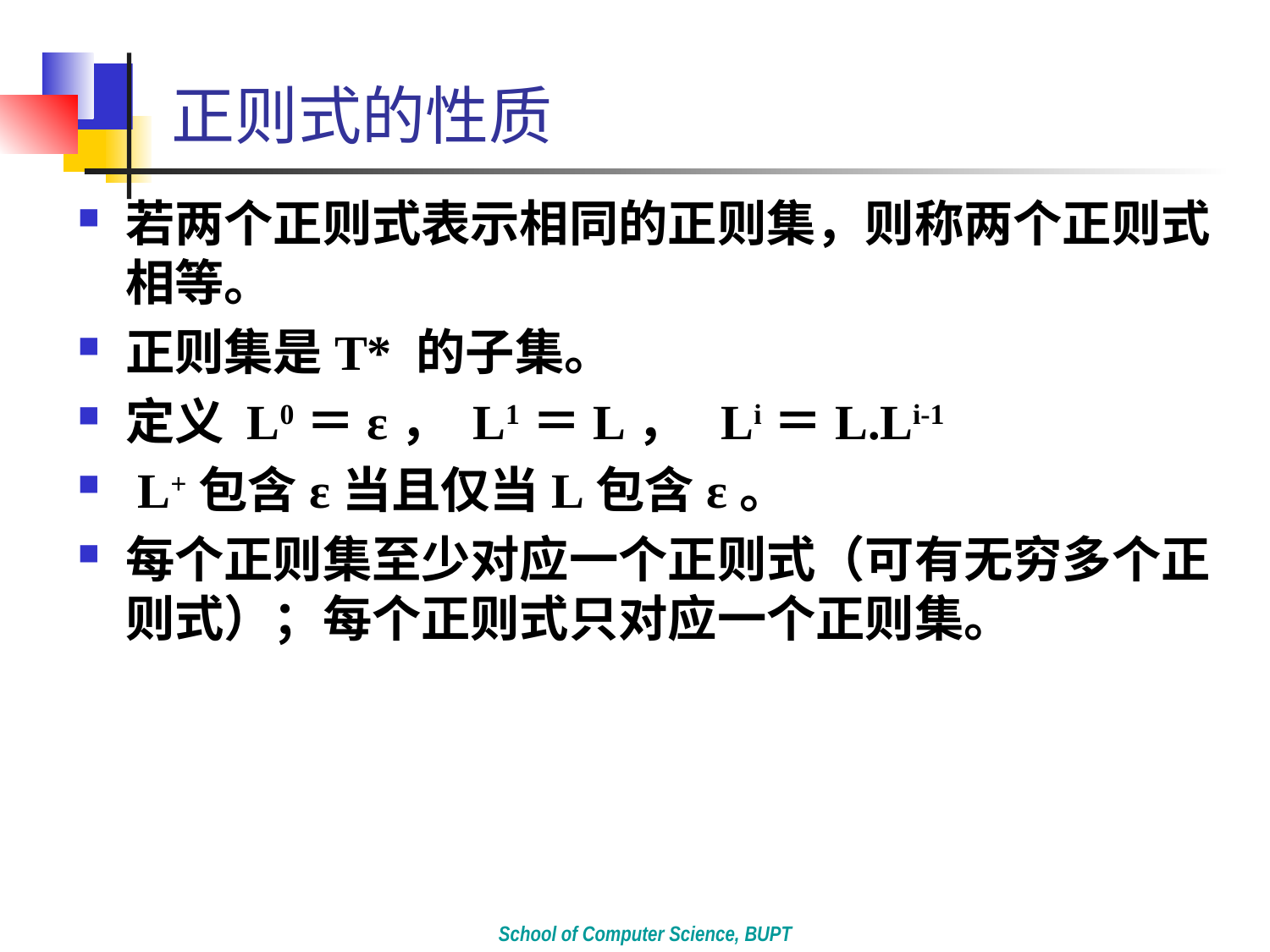

# 正则式的性质
若两个正则式表示相同的正则集，则称两个正则式相等。
正则集是T* 的子集。
定义 L0＝ε， L1＝L，  Li＝L.Li-1
 L+包含ε当且仅当L包含ε。
每个正则集至少对应一个正则式（可有无穷多个正则式）；每个正则式只对应一个正则集。

School of Computer Science, BUPT
20